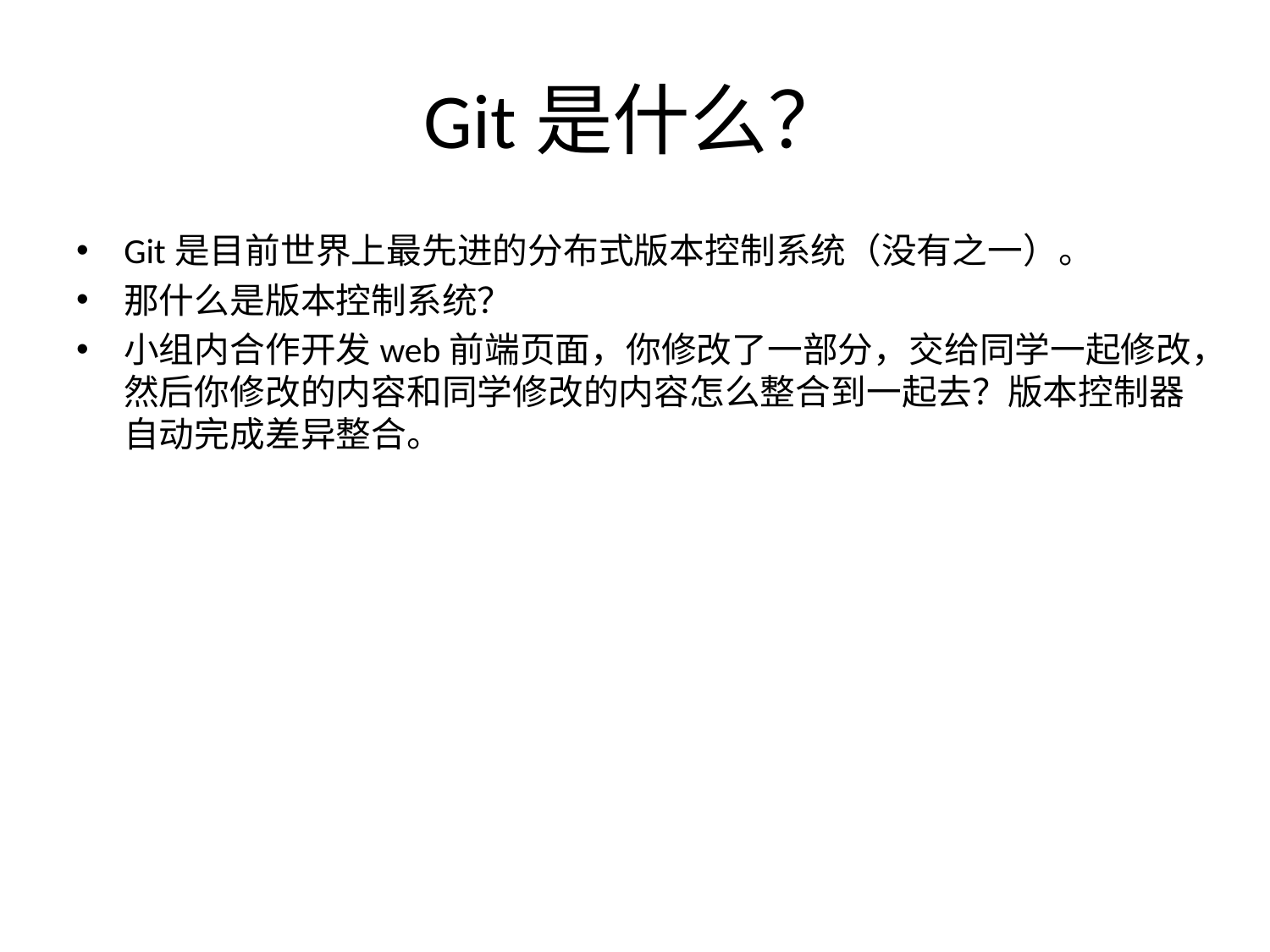

# Git是什么？
Git是目前世界上最先进的分布式版本控制系统（没有之一）。
那什么是版本控制系统？
小组内合作开发web前端页面，你修改了一部分，交给同学一起修改，然后你修改的内容和同学修改的内容怎么整合到一起去？版本控制器自动完成差异整合。